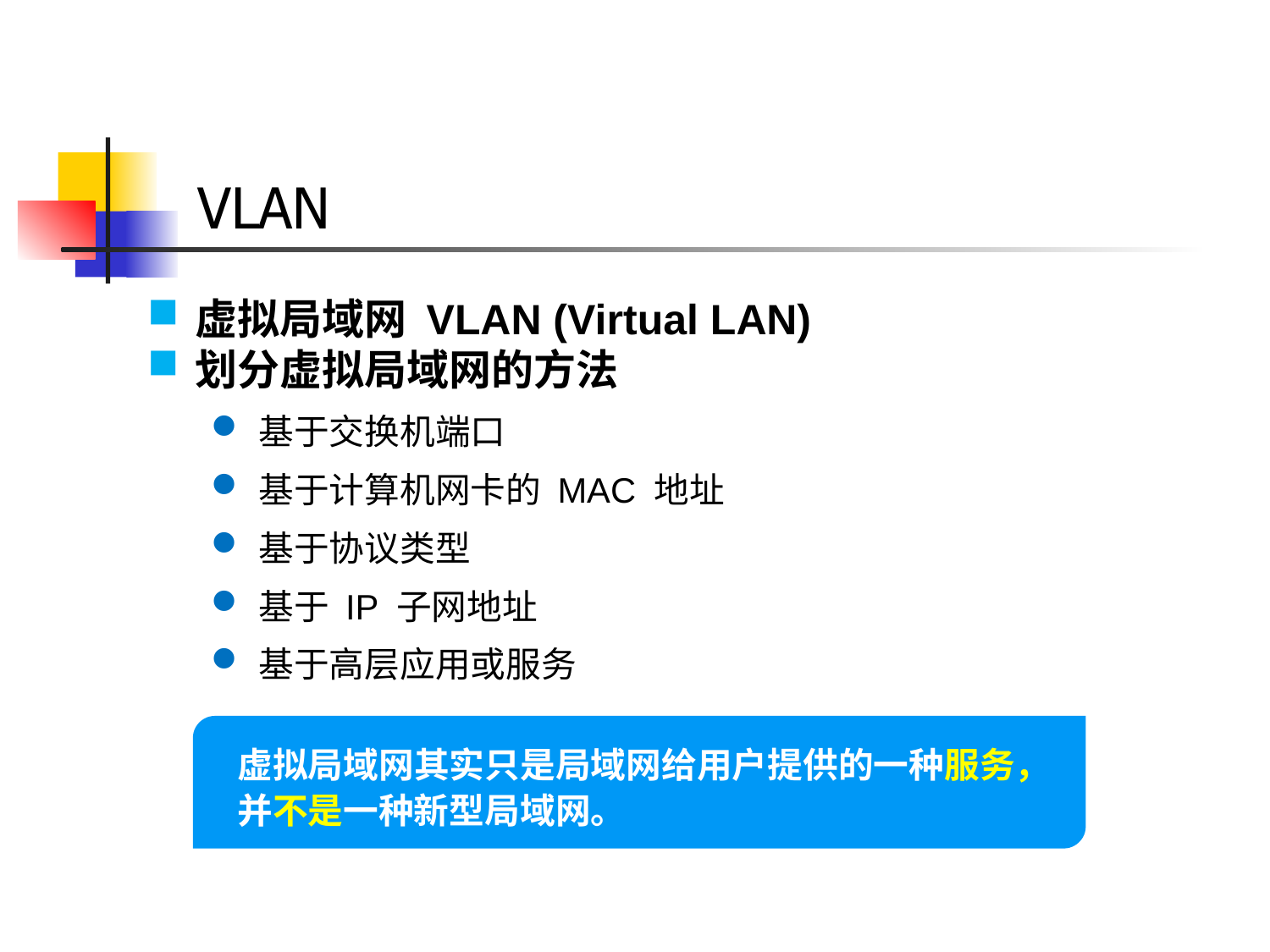

VLAN
虚拟局域网 VLAN (Virtual LAN)
划分虚拟局域网的方法
基于交换机端口
基于计算机网卡的 MAC 地址
基于协议类型
基于 IP 子网地址
基于高层应用或服务

虚拟局域网其实只是局域网给用户提供的一种服务，并不是一种新型局域网。